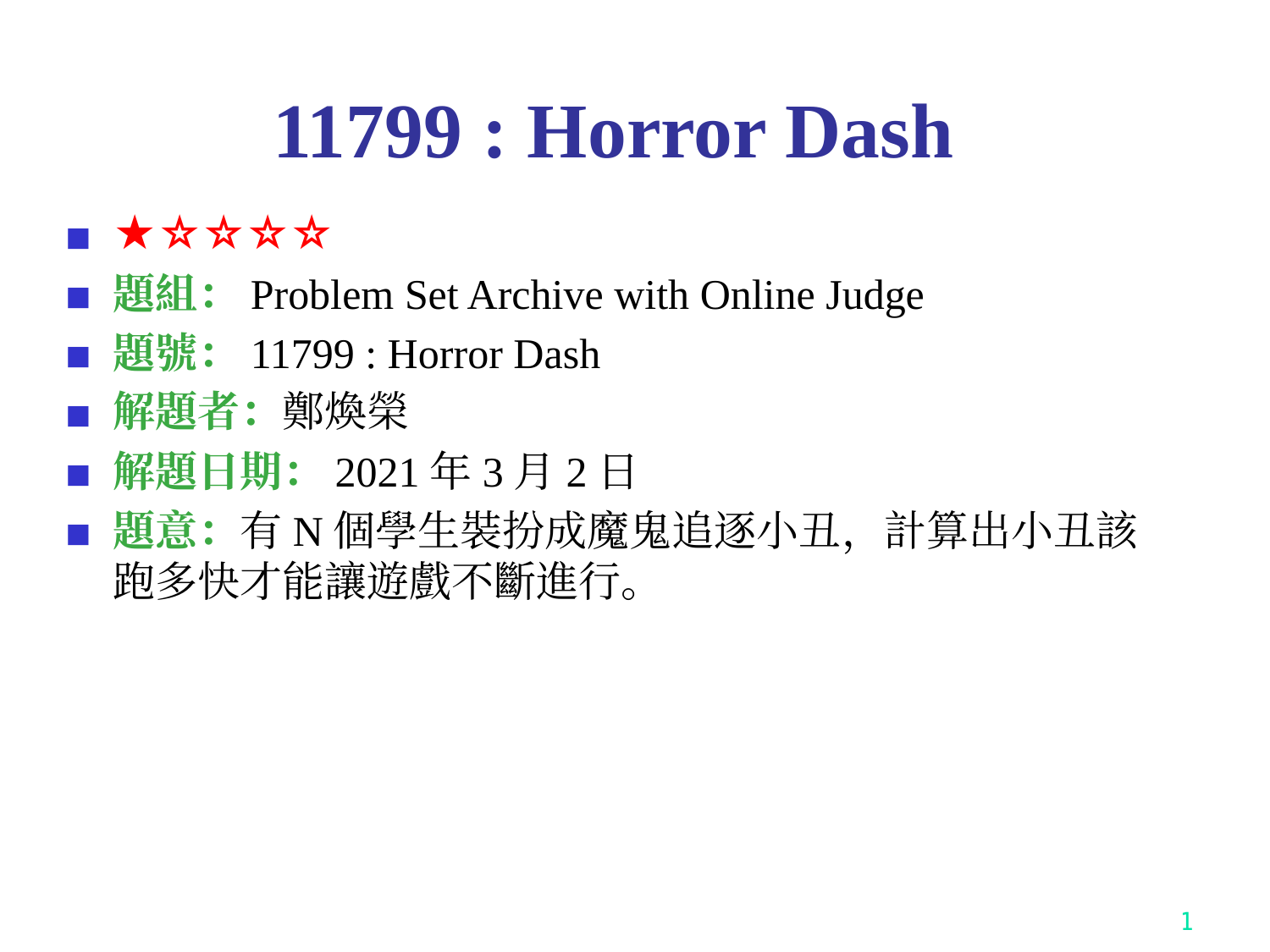

# 11799 : Horror Dash
★☆☆☆☆
題組：Problem Set Archive with Online Judge
題號：11799 : Horror Dash
解題者：鄭煥榮
解題日期：2021年3月2日
題意：有N個學生裝扮成魔鬼追逐小丑，計算出小丑該跑多快才能讓遊戲不斷進行。
1